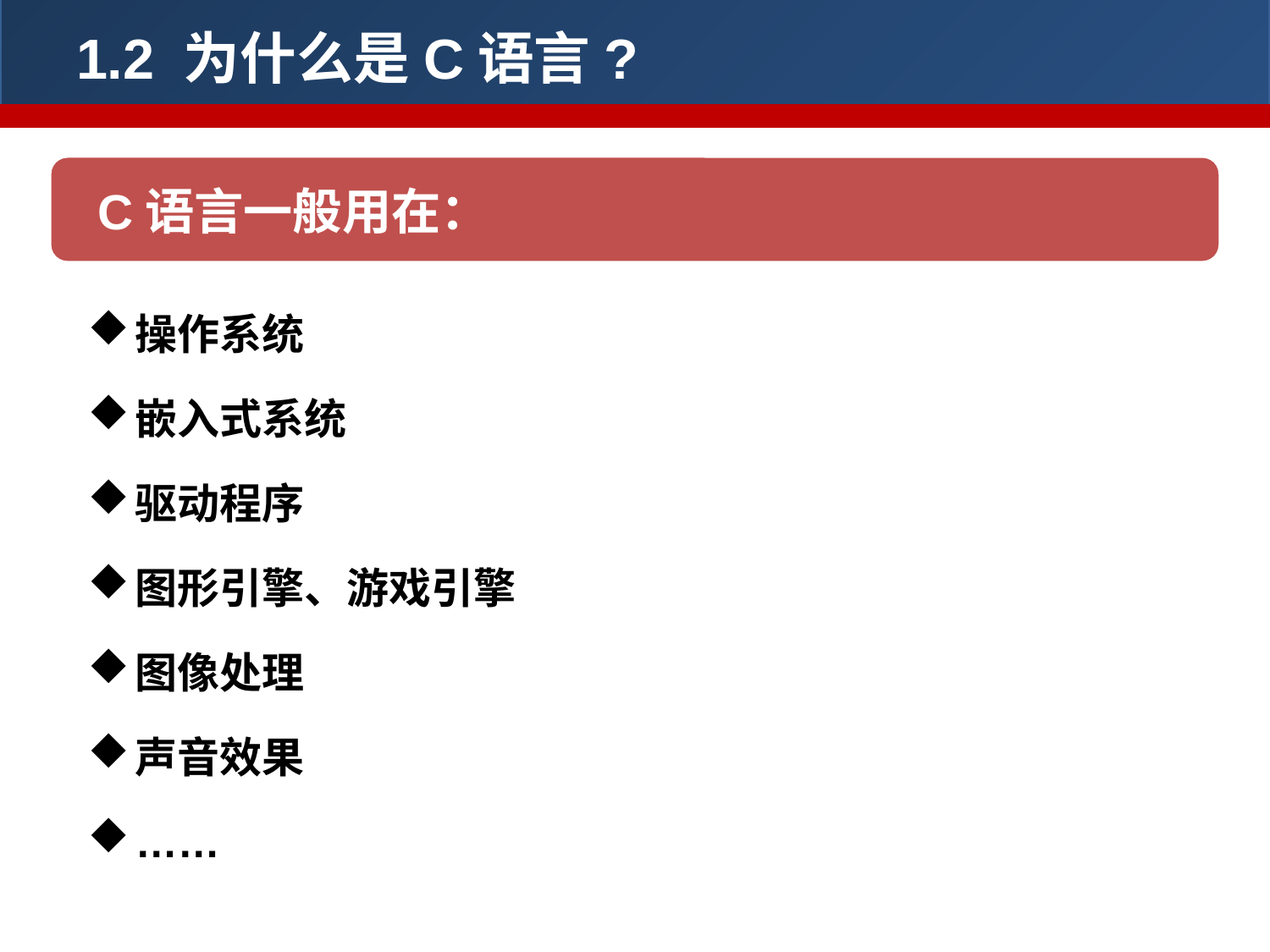

1.2 为什么是C语言?
C语言一般用在：
操作系统
嵌入式系统
驱动程序
图形引擎、游戏引擎
图像处理
声音效果
……